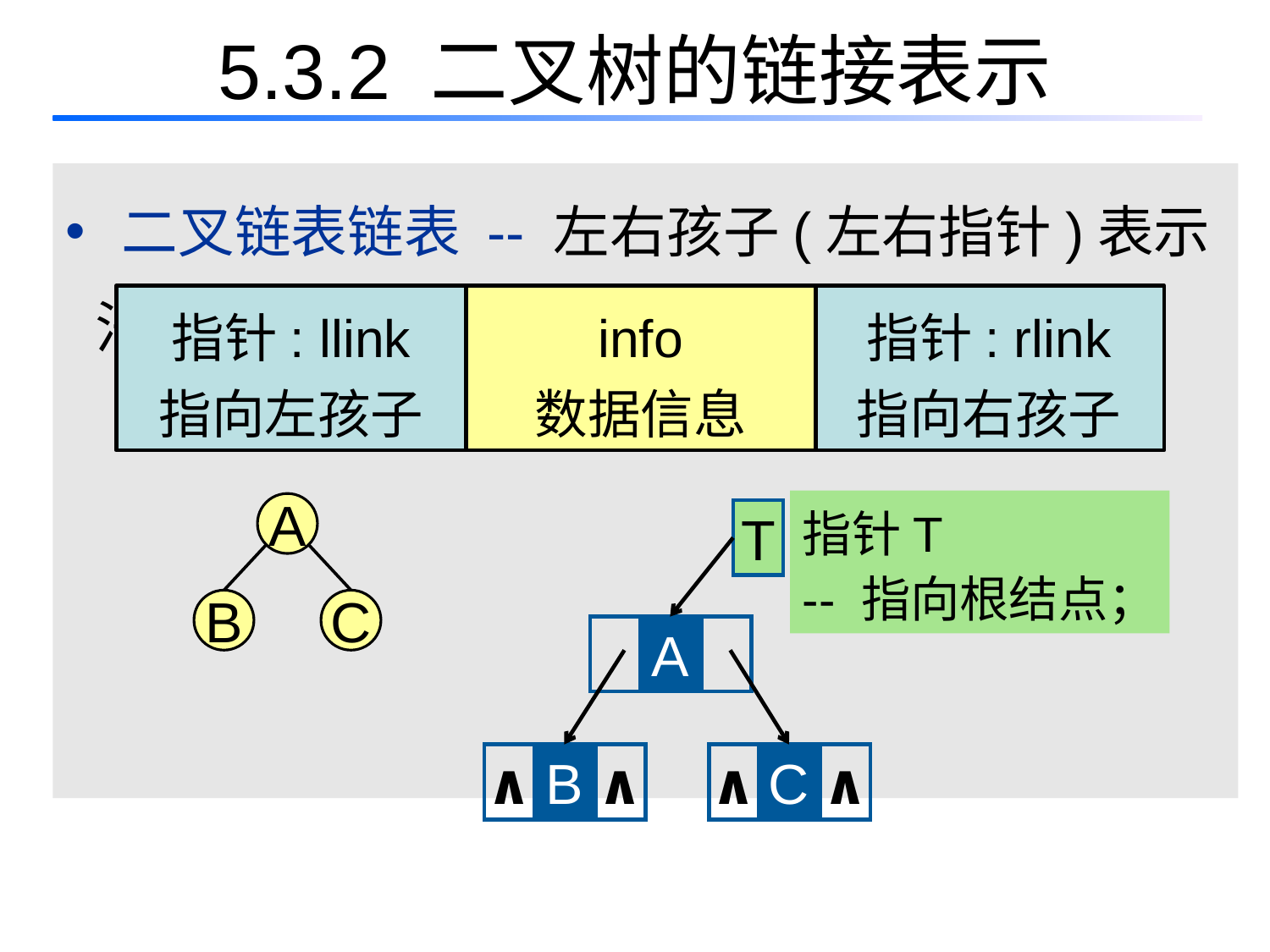

# 5.3.2 二叉树的链接表示

 二叉链表链表 -- 左右孩子(左右指针)表示法：

指针: llink
指向左孩子
info
数据信息
指针: rlink
指向右孩子
指针T
-- 指向根结点；
A
T
B
C

A

∧
B
∧
∧
C
∧